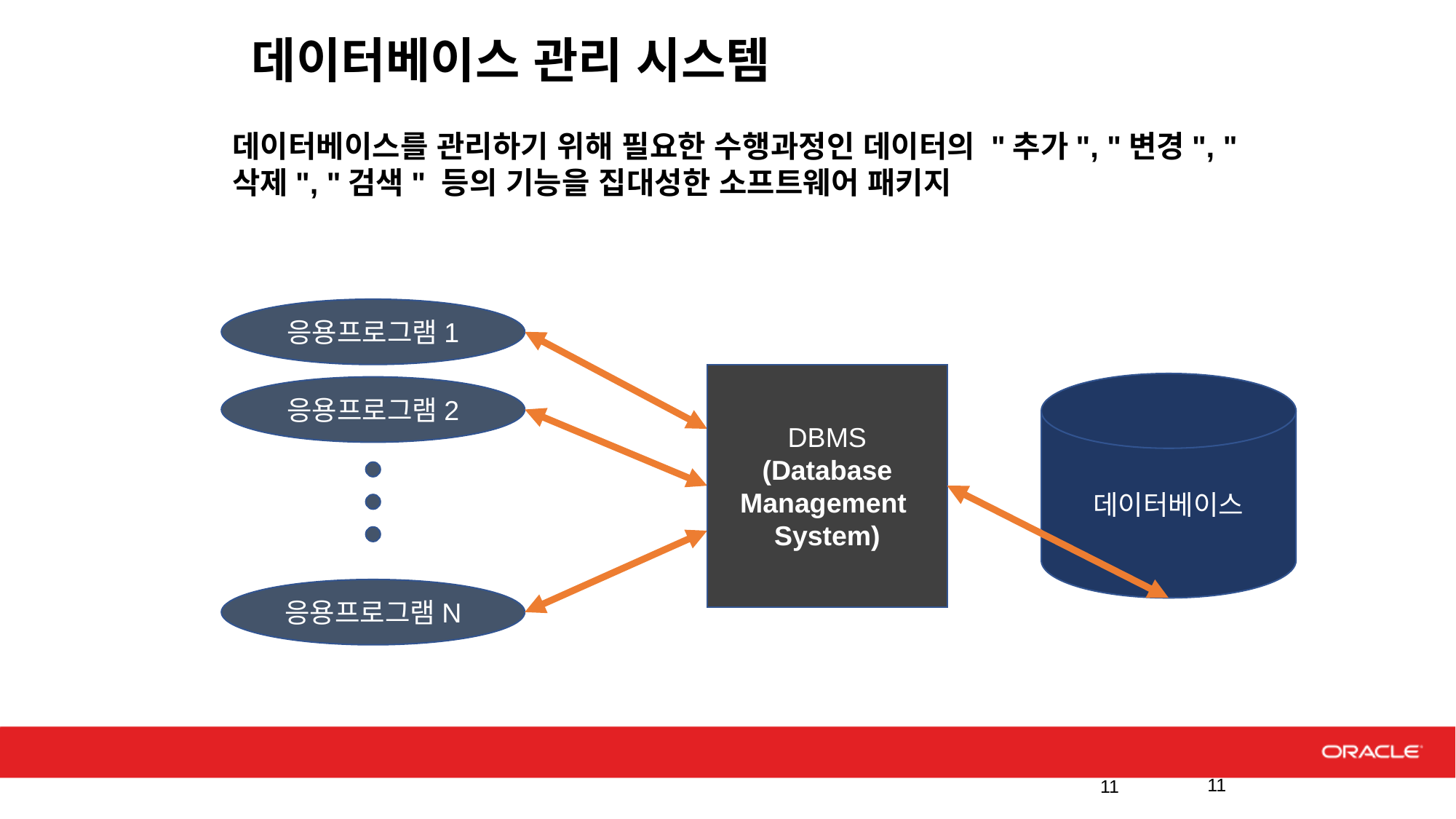

데이터베이스 관리 시스템
데이터베이스를 관리하기 위해 필요한 수행과정인 데이터의 "추가", "변경", "삭제", "검색" 등의 기능을 집대성한 소프트웨어 패키지
응용프로그램1
DBMS
(Database Management  System)
데이터베이스
응용프로그램2

응용프로그램N
11
11